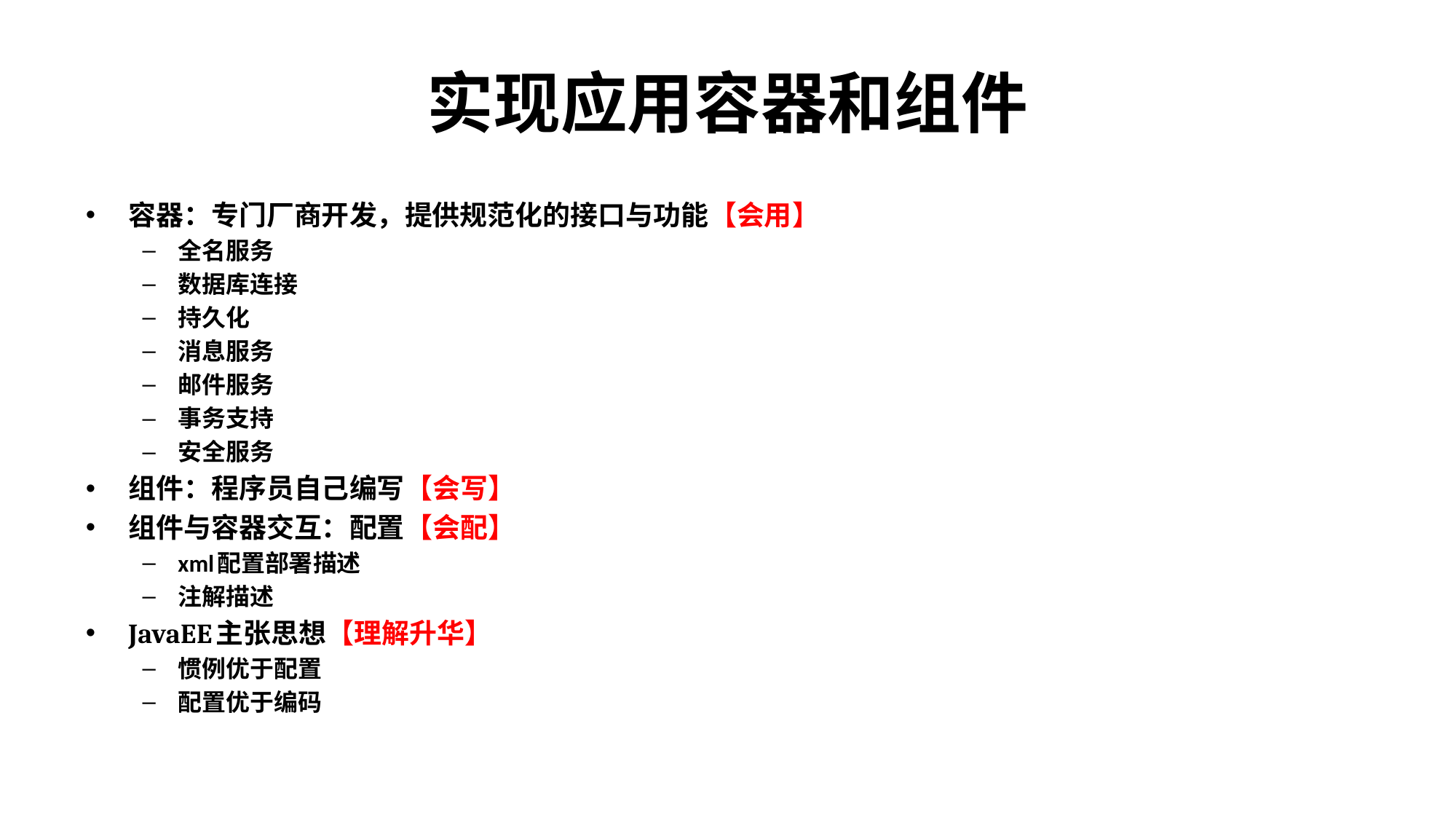

# 实现应用容器和组件
容器：专门厂商开发，提供规范化的接口与功能【会用】
全名服务
数据库连接
持久化
消息服务
邮件服务
事务支持
安全服务
组件：程序员自己编写【会写】
组件与容器交互：配置【会配】
xml配置部署描述
注解描述
JavaEE主张思想【理解升华】
惯例优于配置
配置优于编码